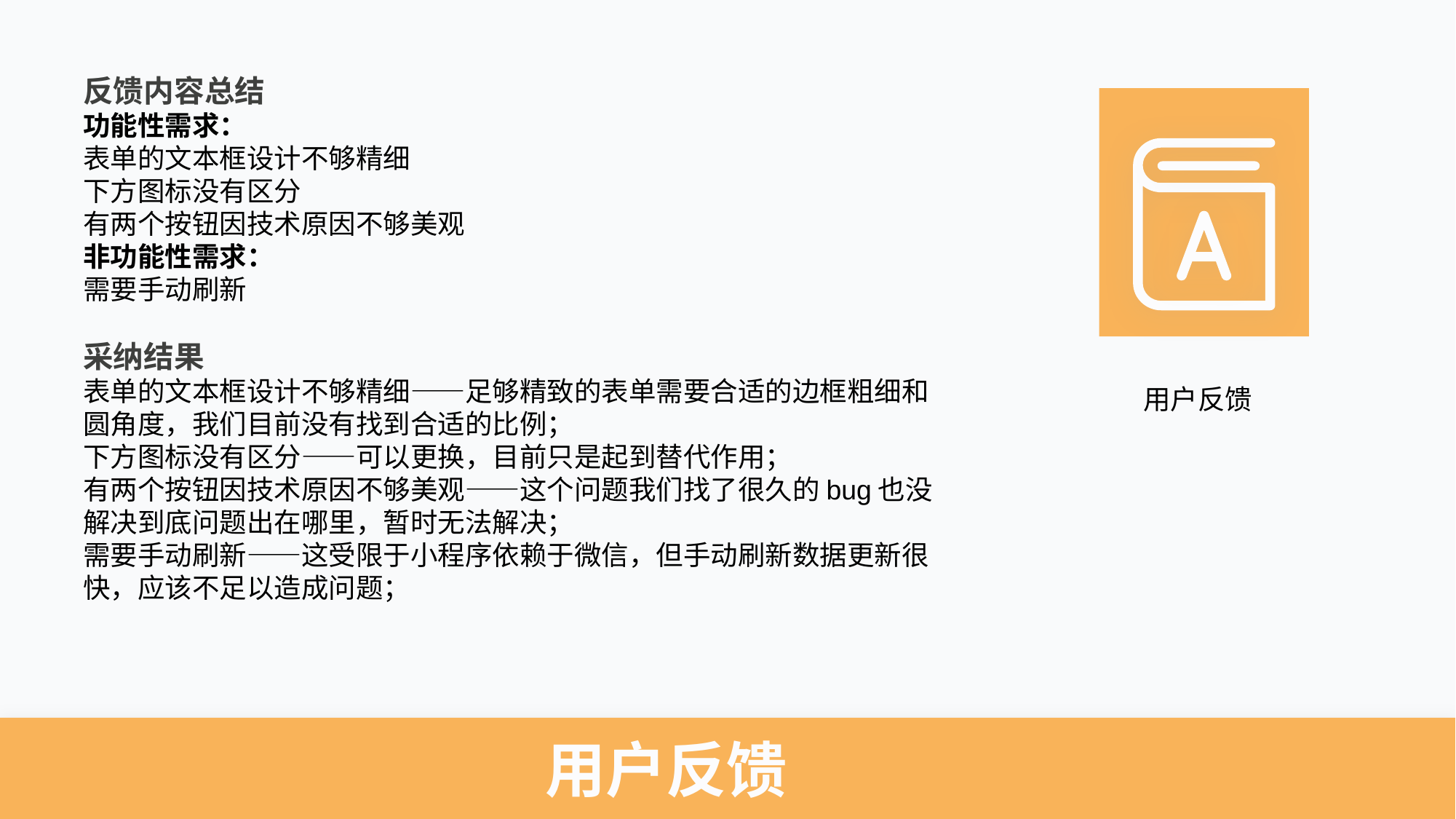

反馈内容总结
功能性需求：
表单的文本框设计不够精细
下方图标没有区分
有两个按钮因技术原因不够美观
非功能性需求：
需要手动刷新

采纳结果
表单的文本框设计不够精细——足够精致的表单需要合适的边框粗细和圆角度，我们目前没有找到合适的比例；
下方图标没有区分——可以更换，目前只是起到替代作用；
有两个按钮因技术原因不够美观——这个问题我们找了很久的bug也没解决到底问题出在哪里，暂时无法解决；
需要手动刷新——这受限于小程序依赖于微信，但手动刷新数据更新很快，应该不足以造成问题；

用户反馈

用户反馈